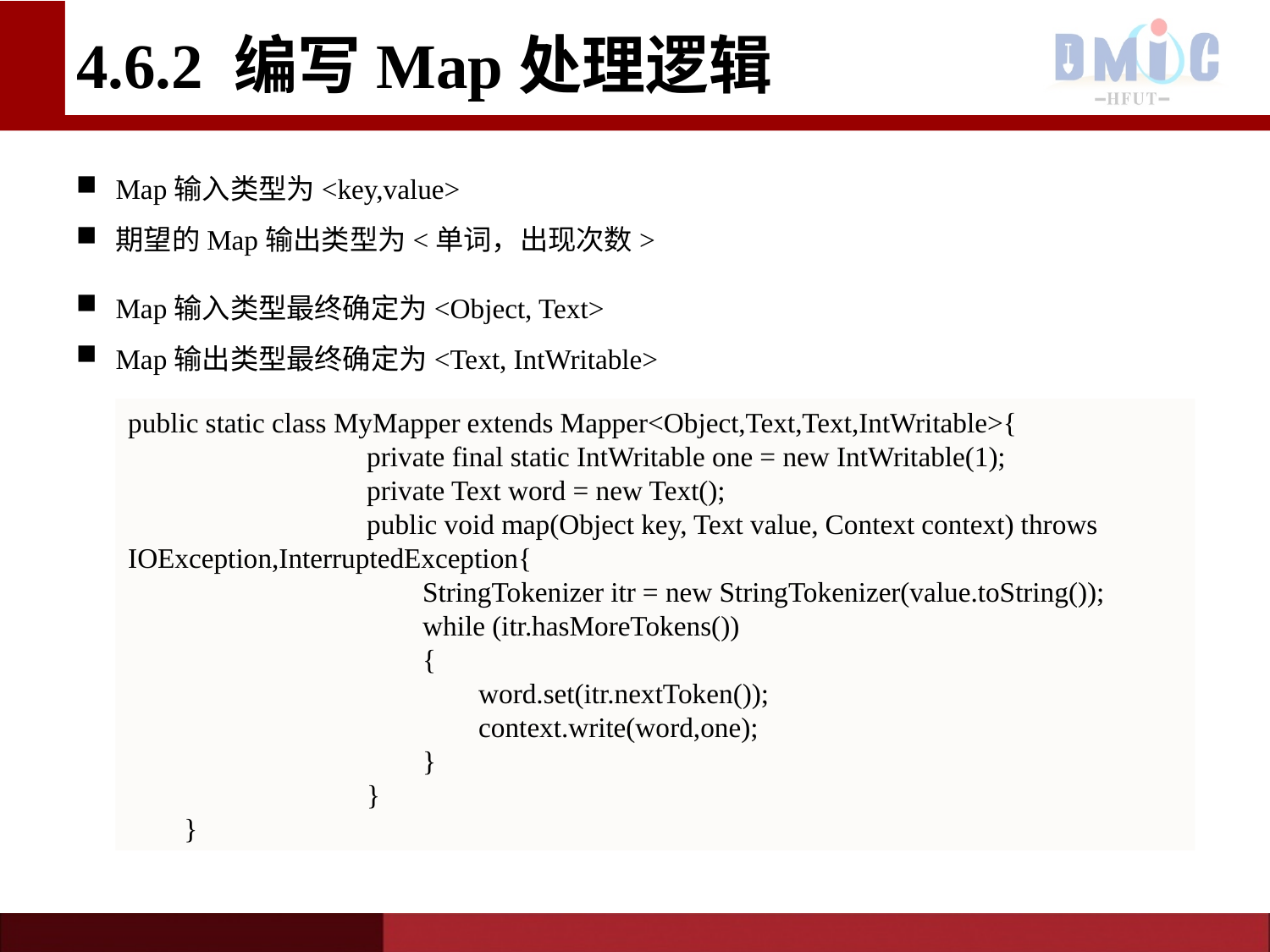

4.6.2 编写Map处理逻辑
Map输入类型为<key,value>
期望的Map输出类型为<单词，出现次数>
Map输入类型最终确定为<Object, Text>
Map输出类型最终确定为<Text, IntWritable>
public static class MyMapper extends Mapper<Object,Text,Text,IntWritable>{
	                private final static IntWritable one = new IntWritable(1);
	                private Text word = new Text();
	                public void map(Object key, Text value, Context context) throws IOException,InterruptedException{
	                        StringTokenizer itr = new StringTokenizer(value.toString());
	                        while (itr.hasMoreTokens())
	                        {
	                                word.set(itr.nextToken());
	                                context.write(word,one);
	                        }
	                }
        }